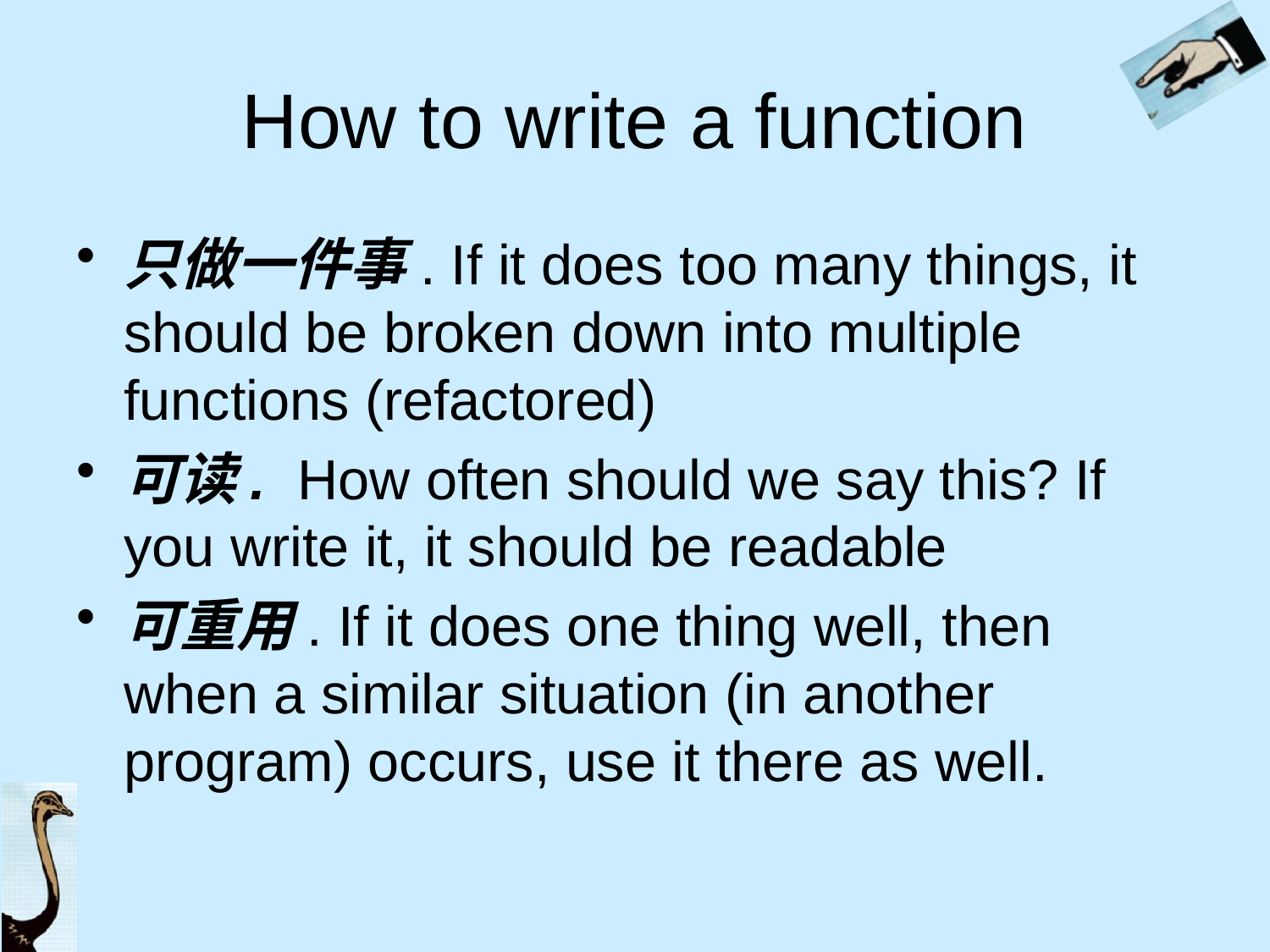

# How to write a function
只做一件事. If it does too many things, it should be broken down into multiple functions (refactored)
可读.  How often should we say this? If you write it, it should be readable
可重用. If it does one thing well, then when a similar situation (in another program) occurs, use it there as well.